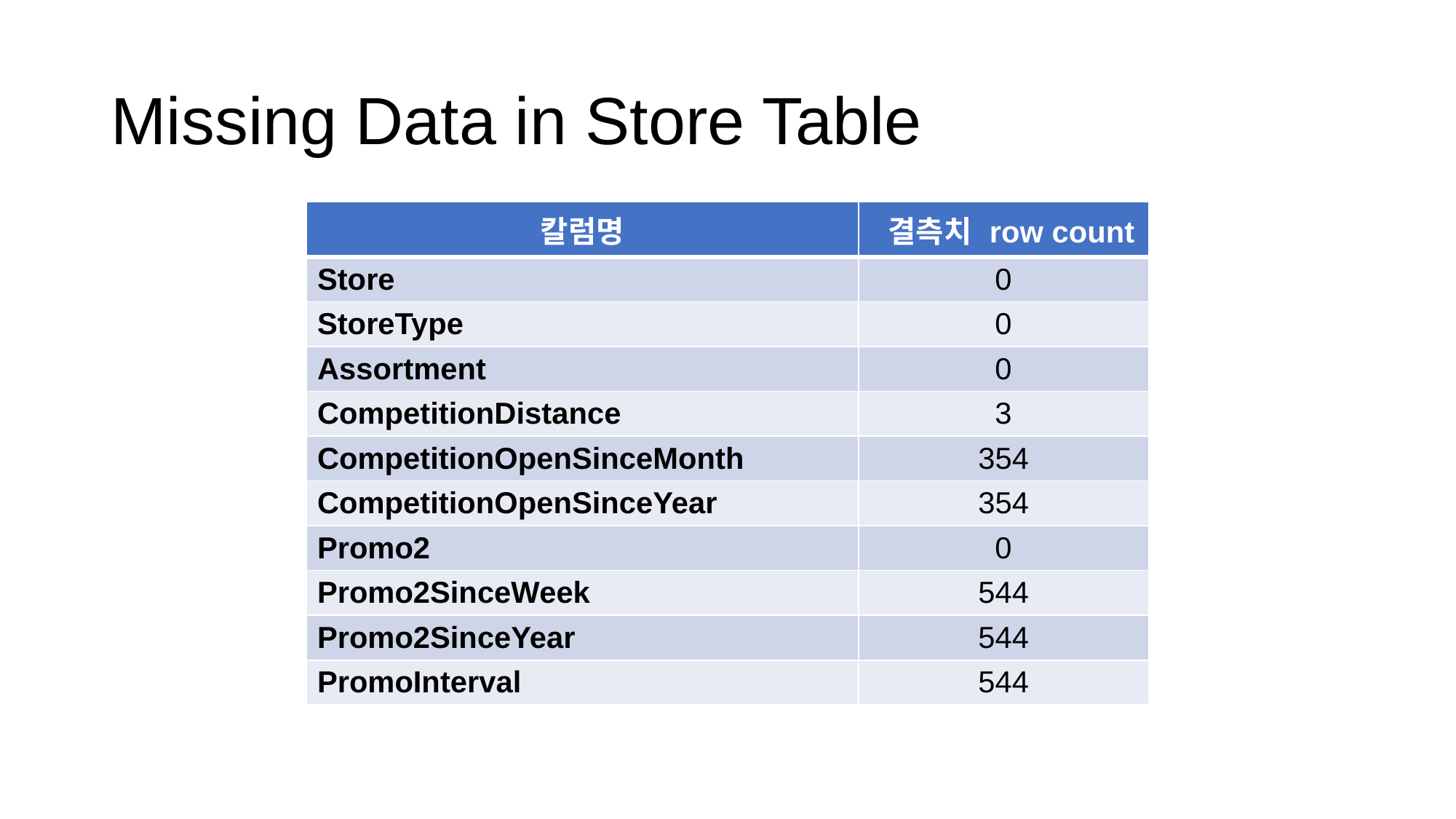

# Missing Data in Store Table
| 칼럼명 | 결측치 row count |
| --- | --- |
| Store | 0 |
| StoreType | 0 |
| Assortment | 0 |
| CompetitionDistance | 3 |
| CompetitionOpenSinceMonth | 354 |
| CompetitionOpenSinceYear | 354 |
| Promo2 | 0 |
| Promo2SinceWeek | 544 |
| Promo2SinceYear | 544 |
| PromoInterval | 544 |